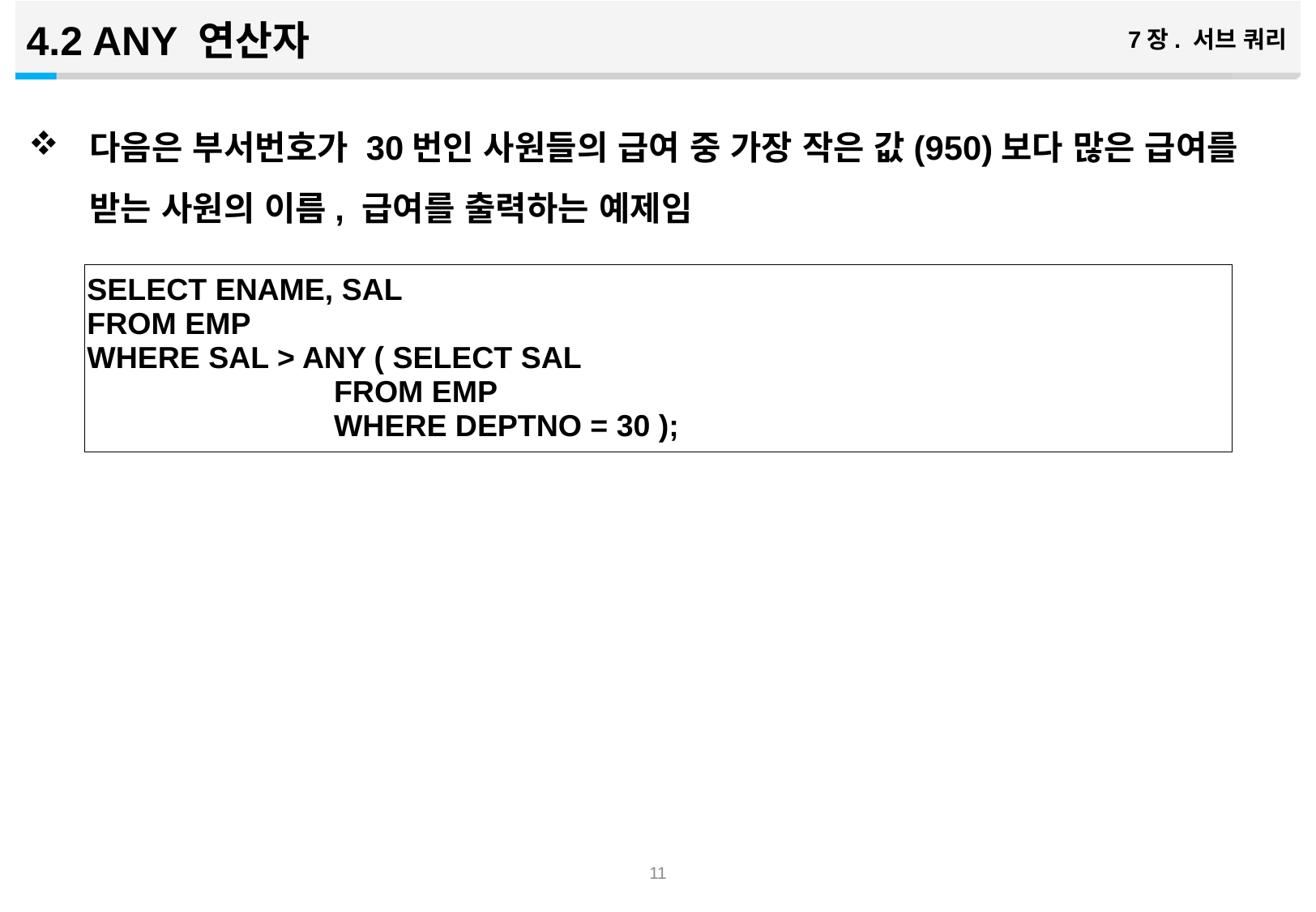

4.2 ANY 연산자
7장. 서브 쿼리
다음은 부서번호가 30번인 사원들의 급여 중 가장 작은 값(950)보다 많은 급여를 받는 사원의 이름, 급여를 출력하는 예제임

| SELECT ENAME, SAL FROM EMP WHERE SAL > ANY ( SELECT SAL FROM EMP WHERE DEPTNO = 30 ); |
| --- |
11